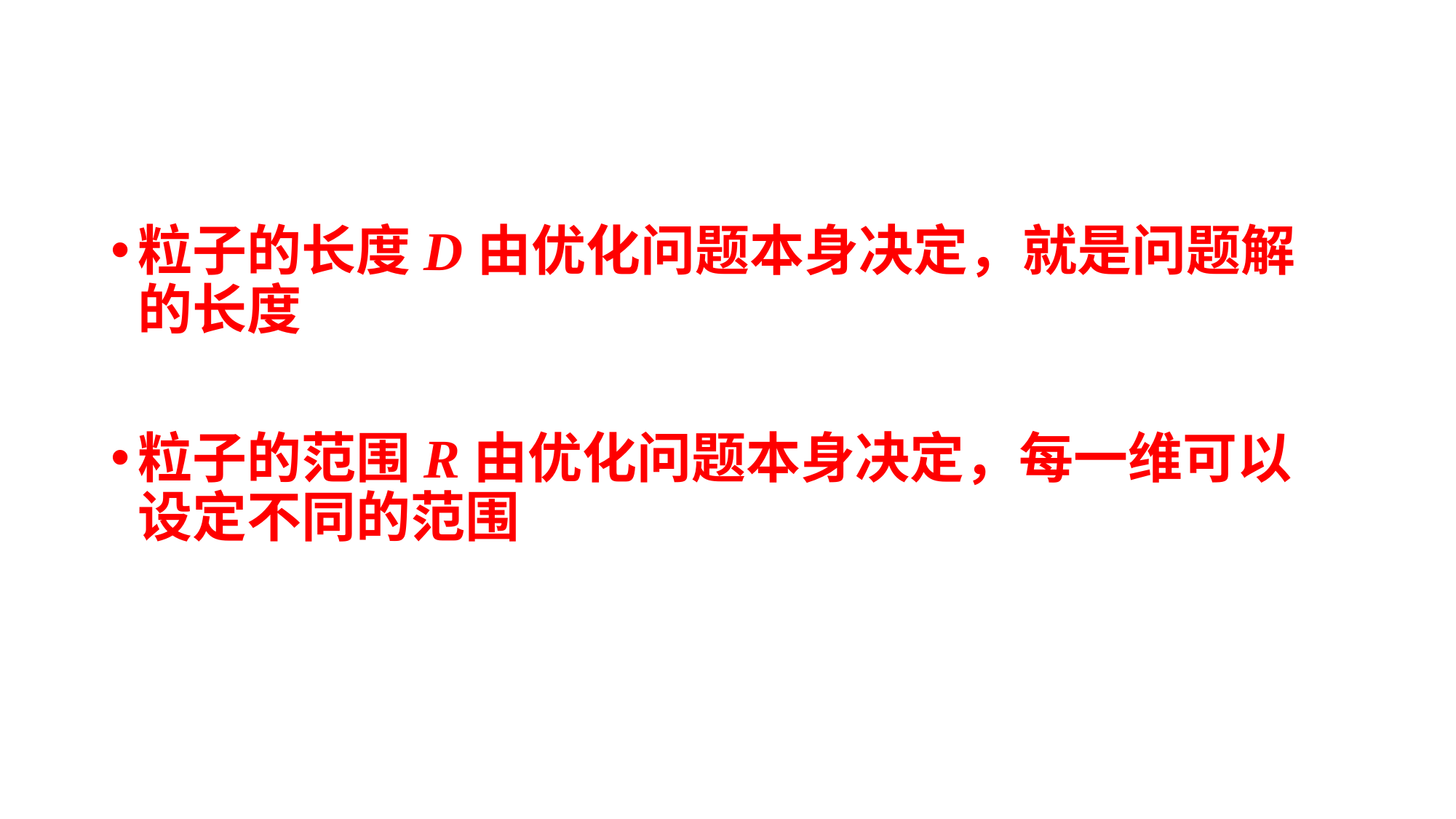

#
粒子的长度D由优化问题本身决定，就是问题解的长度

粒子的范围R由优化问题本身决定，每一维可以设定不同的范围